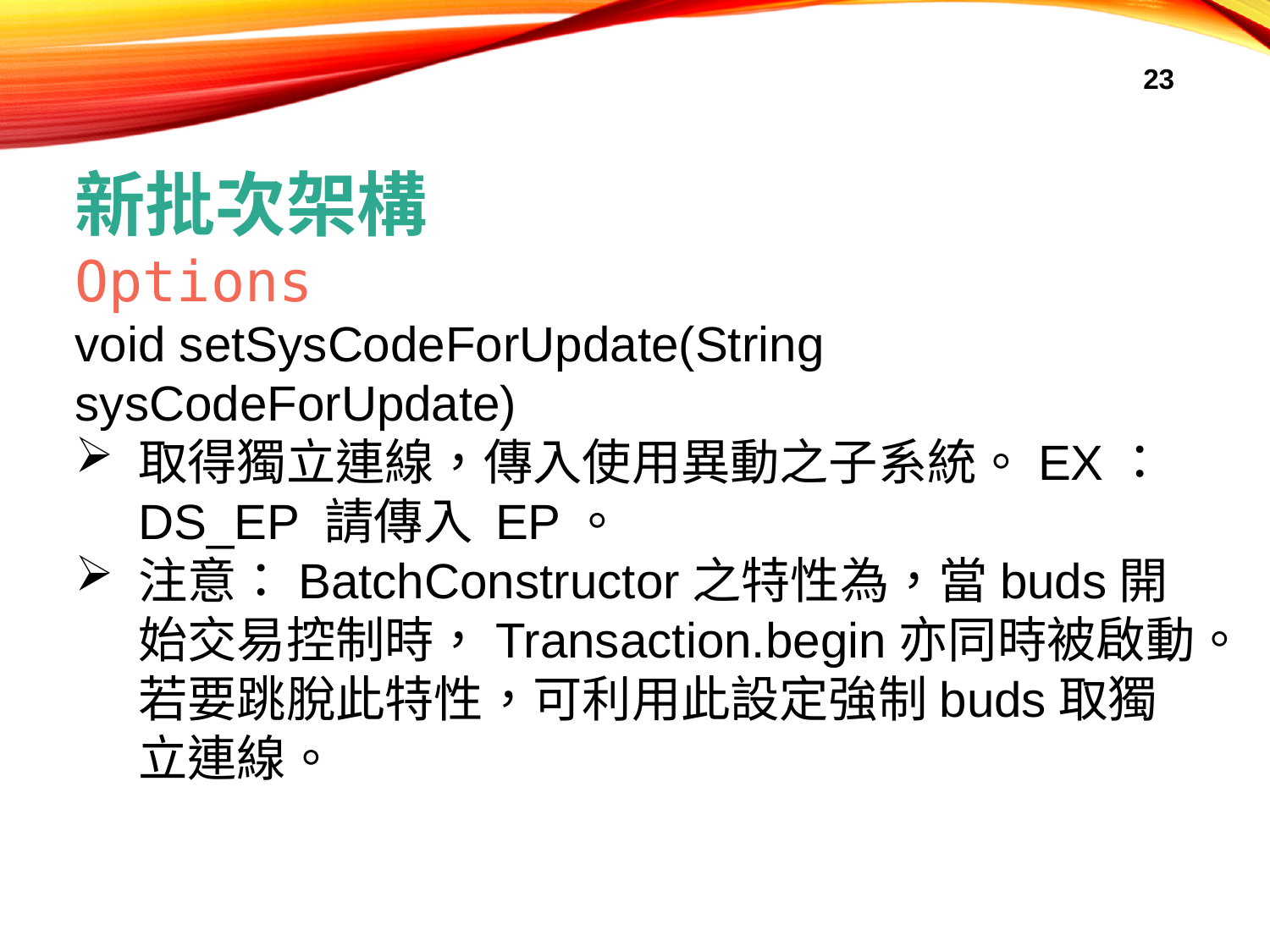

23
新批次架構
Options
void setSysCodeForUpdate(String sysCodeForUpdate)
取得獨立連線，傳入使用異動之子系統。EX：DS_EP 請傳入 EP。
注意：BatchConstructor之特性為，當buds開始交易控制時，Transaction.begin亦同時被啟動。若要跳脫此特性，可利用此設定強制buds取獨立連線。